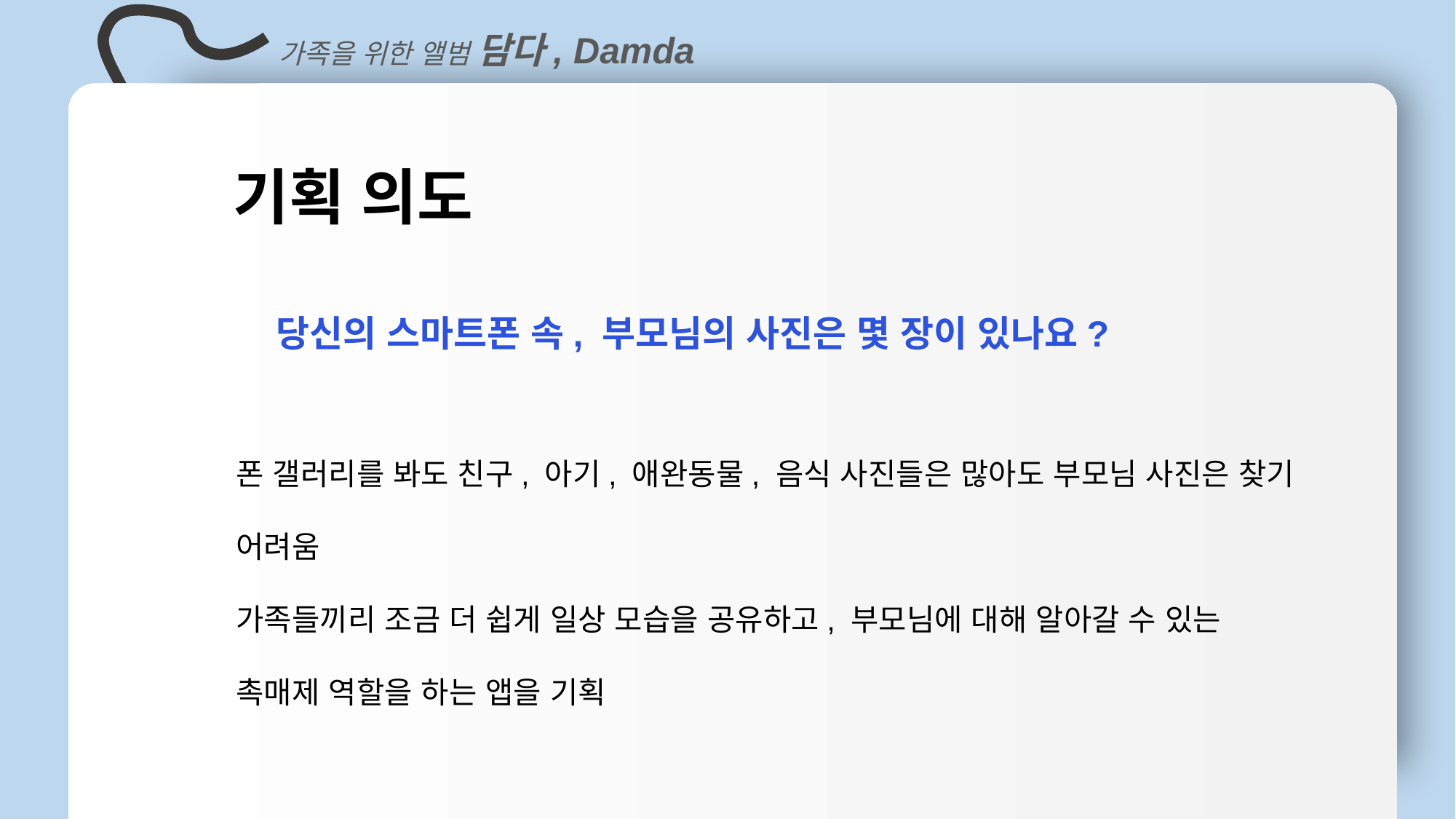

가족을 위한 앨범 담다, Damda

기획 의도
당신의 스마트폰 속, 부모님의 사진은 몇 장이 있나요?
폰 갤러리를 봐도 친구, 아기, 애완동물, 음식 사진들은 많아도 부모님 사진은 찾기 어려움
가족들끼리 조금 더 쉽게 일상 모습을 공유하고, 부모님에 대해 알아갈 수 있는 촉매제 역할을 하는 앱을 기획